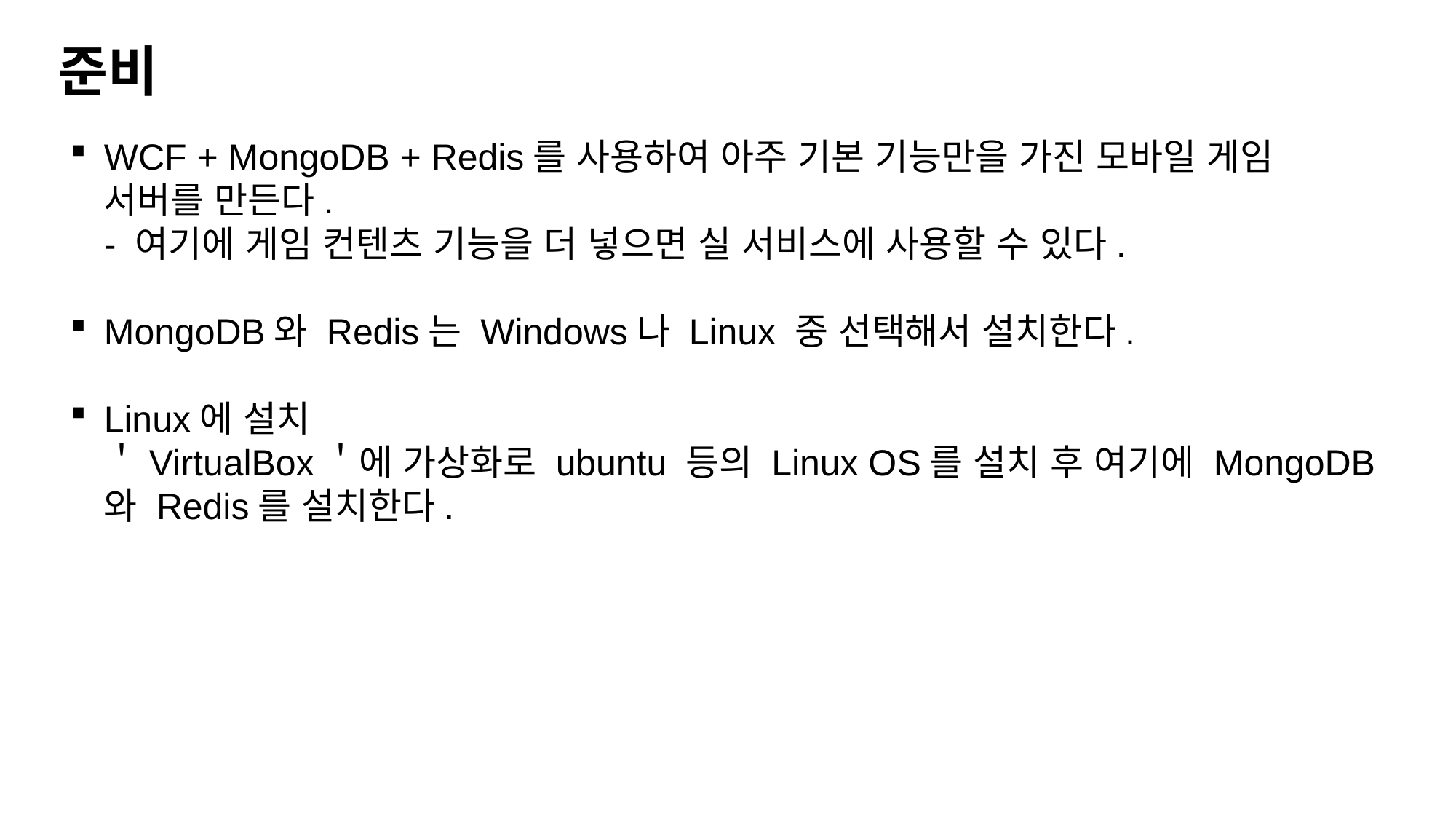

준비
WCF + MongoDB + Redis를 사용하여 아주 기본 기능만을 가진 모바일 게임 서버를 만든다.
- 여기에 게임 컨텐츠 기능을 더 넣으면 실 서비스에 사용할 수 있다.
MongoDB와 Redis는 Windows나 Linux 중 선택해서 설치한다.
Linux에 설치
＇VirtualBox＇에 가상화로 ubuntu 등의 Linux OS를 설치 후 여기에 MongoDB와 Redis를 설치한다.